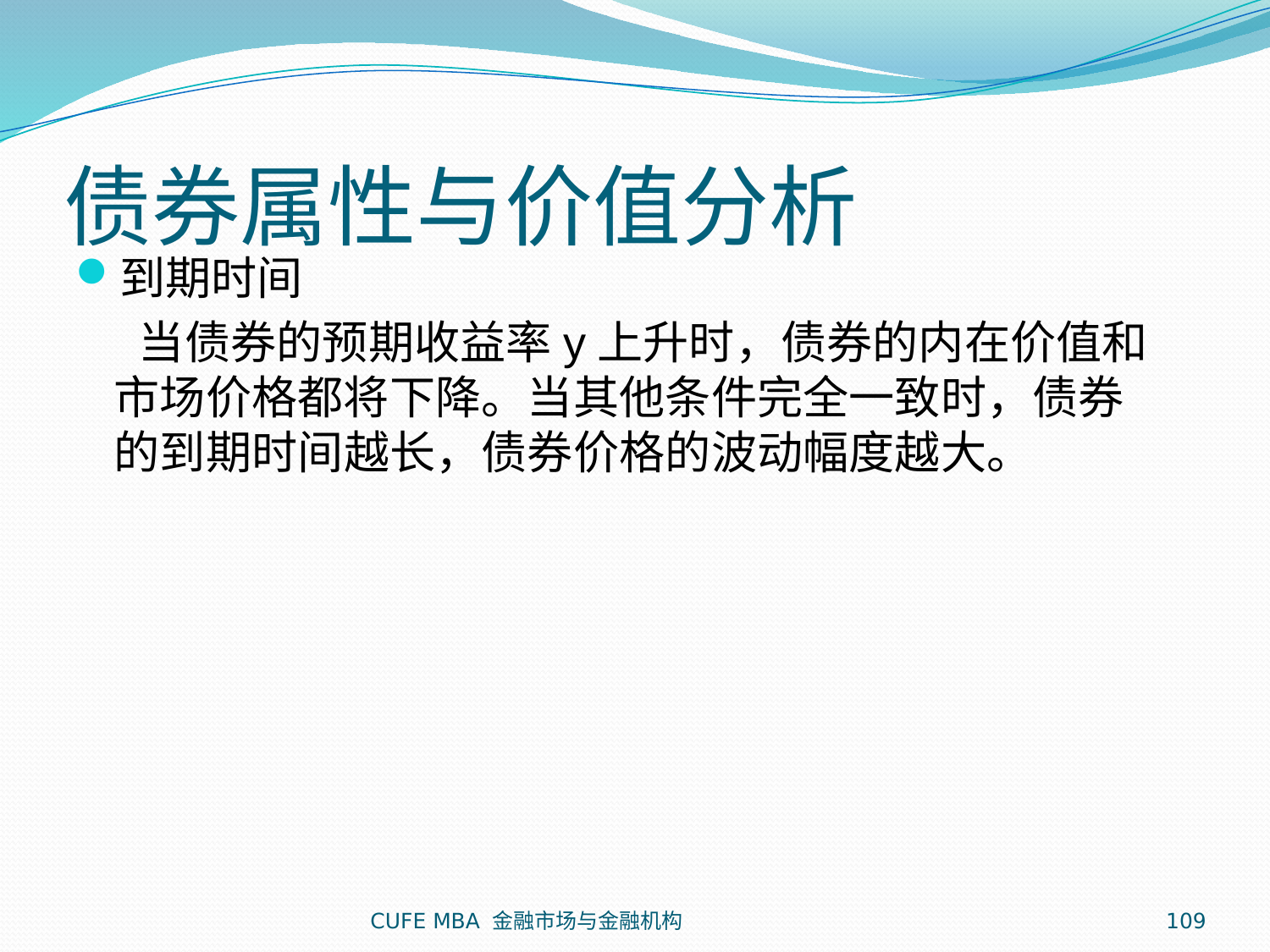

# 债券属性与价值分析
到期时间
     当债券的预期收益率y上升时，债券的内在价值和市场价格都将下降。当其他条件完全一致时，债券的到期时间越长，债券价格的波动幅度越大。
CUFE MBA 金融市场与金融机构
109